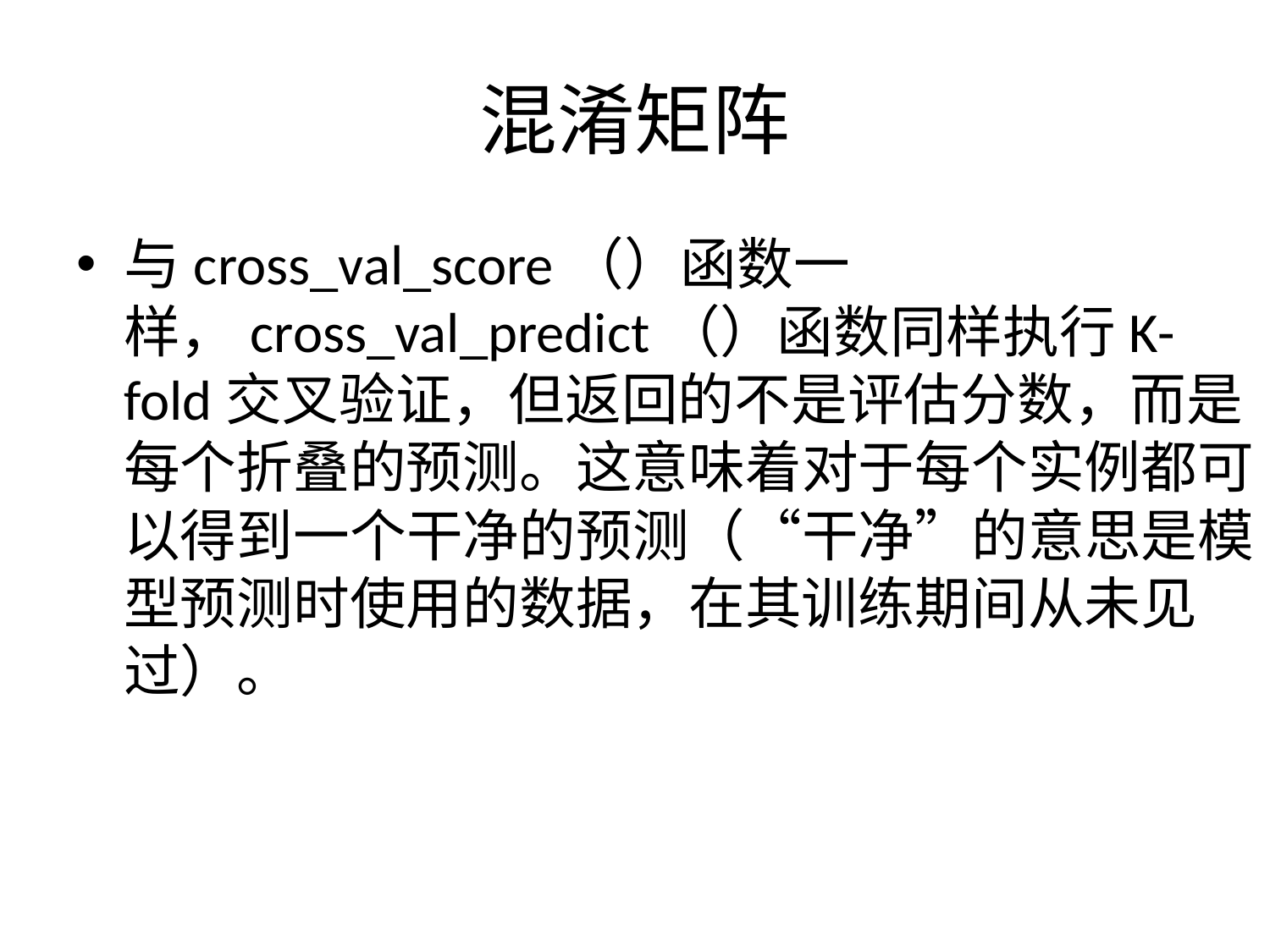

# 混淆矩阵
与cross_val_score（）函数一样，cross_val_predict（）函数同样执行K-fold交叉验证，但返回的不是评估分数，而是每个折叠的预测。这意味着对于每个实例都可以得到一个干净的预测（“干净”的意思是模型预测时使用的数据，在其训练期间从未见过）。